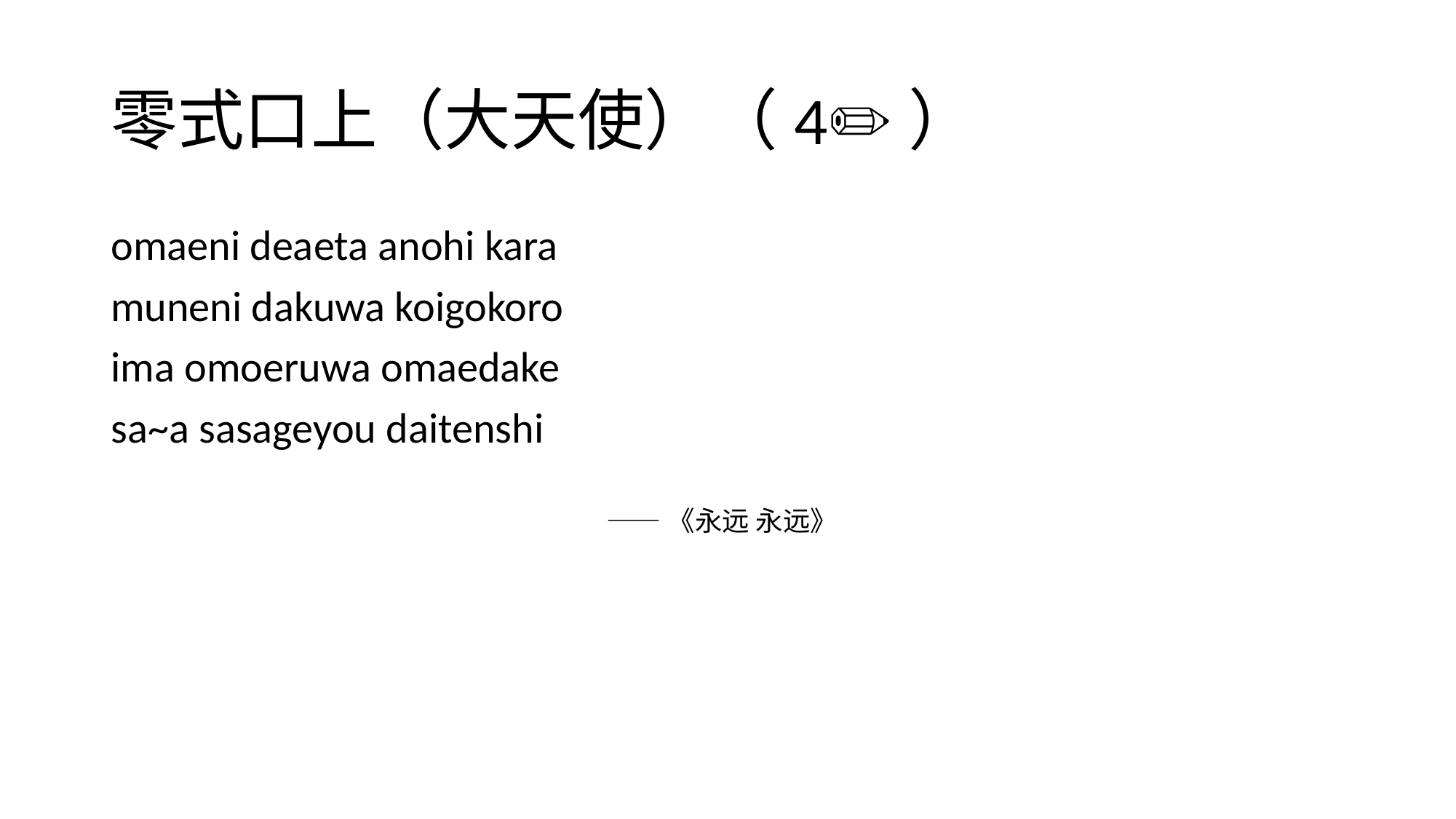

# 零式口上（大天使）（4✏️）
omaeni deaeta anohi kara
muneni dakuwa koigokoro
ima omoeruwa omaedake
sa~a sasageyou daitenshi
——《永远 永远》